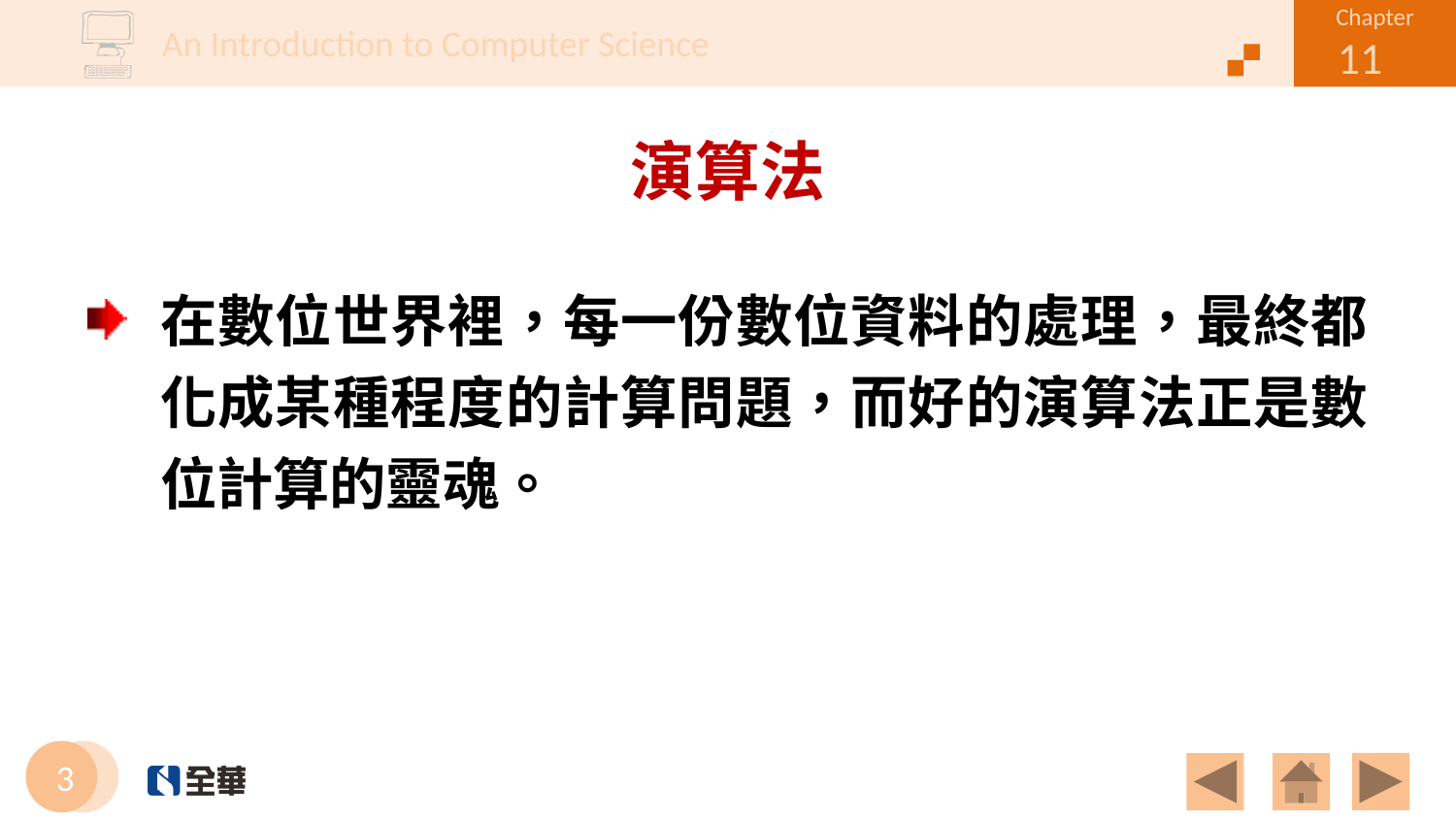

# 演算法
在數位世界裡，每一份數位資料的處理，最終都化成某種程度的計算問題，而好的演算法正是數位計算的靈魂。